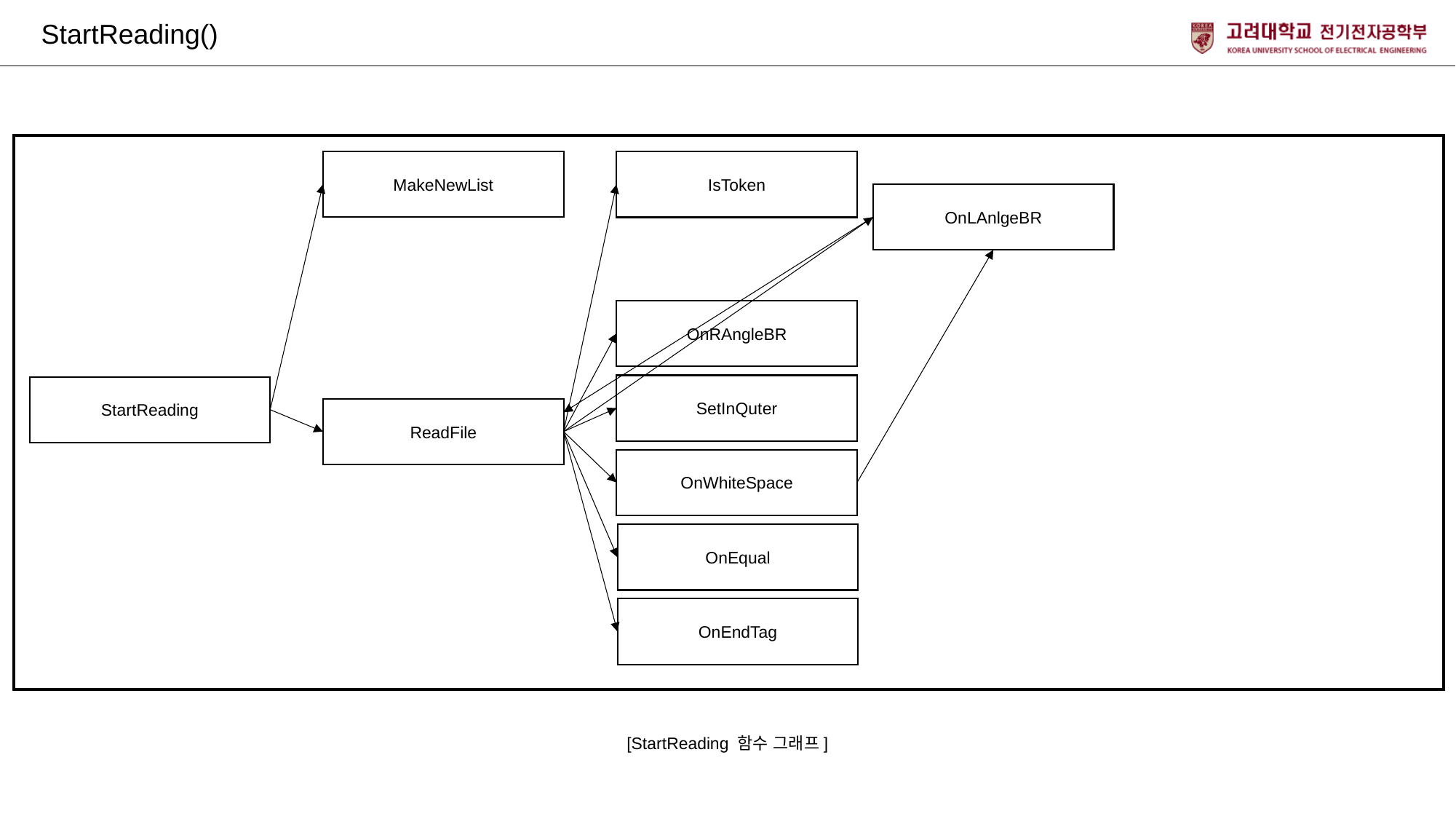

StartReading()

MakeNewList
IsToken
OnLAnlgeBR
OnRAngleBR
SetInQuter
StartReading
ReadFile
OnWhiteSpace
OnEqual
OnEndTag
[StartReading 함수 그래프]